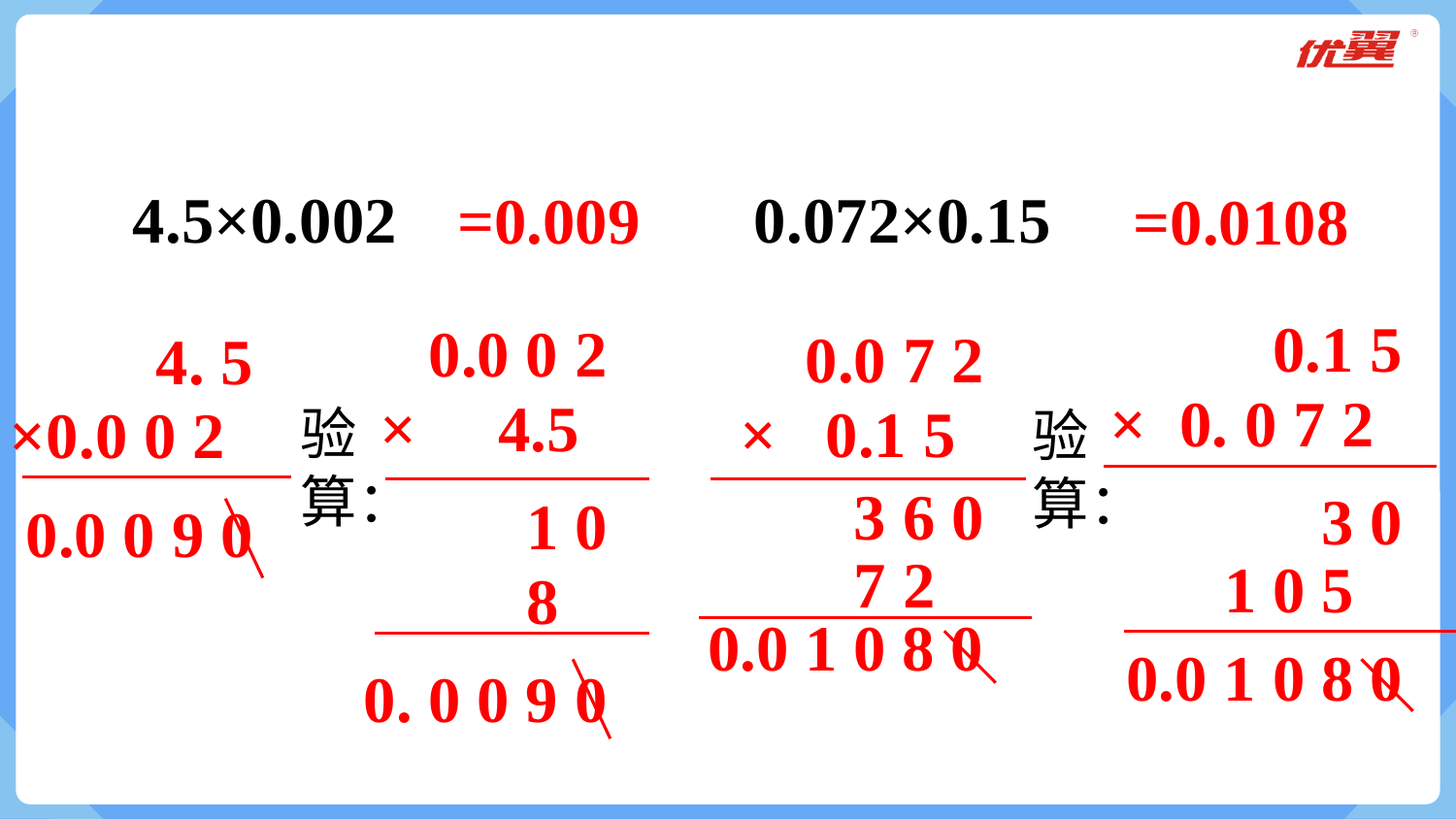

4.5×0.002                      0.072×0.15
=0.009
=0.0108
          0.1 5
×  0. 0 7 2
             3 0
       1 0 5
 0.0 1 0 8 0

          0.0 0 2
       ×     4.5
                1 0
                8
      0. 0 0 9 0
      0.0 7 2
  ×   0.1 5
         3 6 0
         7 2
0.0 1 0 8 0

              4. 5
     ×0.0 0 2
      0.0 0 9 0

验算：
验算：